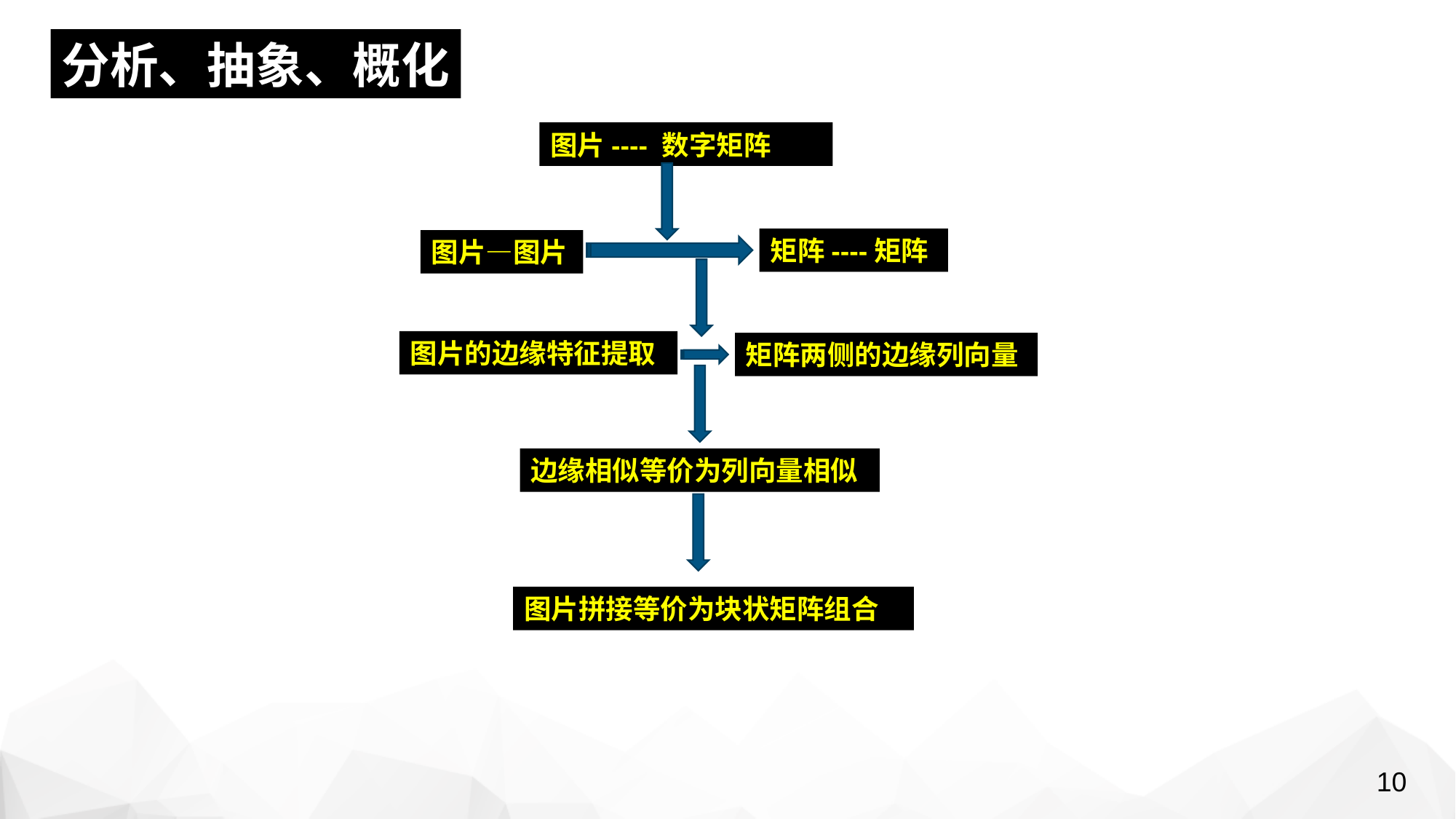

分析、抽象、概化
图片---- 数字矩阵

矩阵----矩阵
图片—图片

图片的边缘特征提取
矩阵两侧的边缘列向量

边缘相似等价为列向量相似

图片拼接等价为块状矩阵组合
10